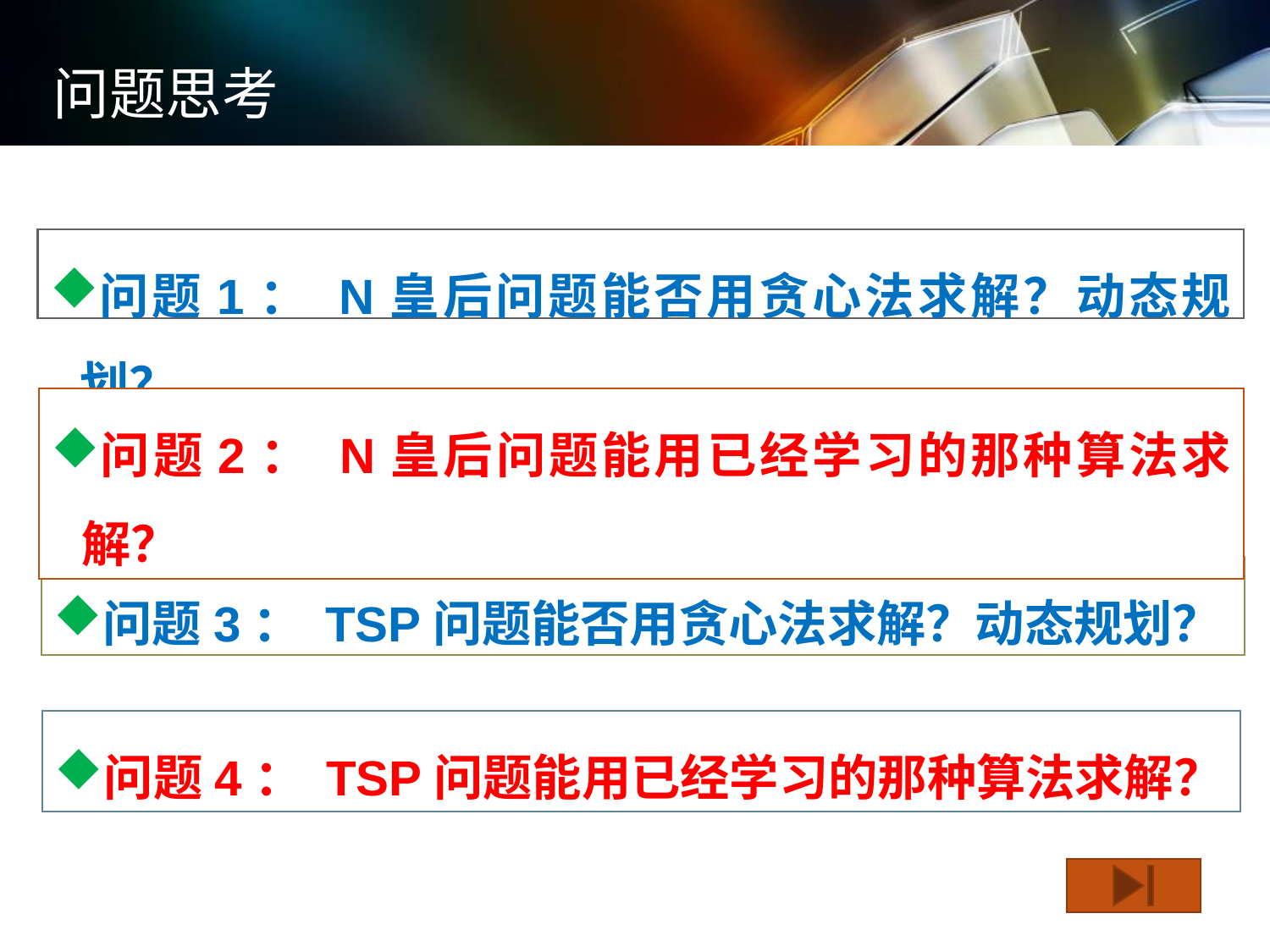

问题思考
问题1： N皇后问题能否用贪心法求解？动态规划？
问题2： N皇后问题能用已经学习的那种算法求解？
问题3： TSP问题能否用贪心法求解？动态规划？
问题4： TSP问题能用已经学习的那种算法求解？